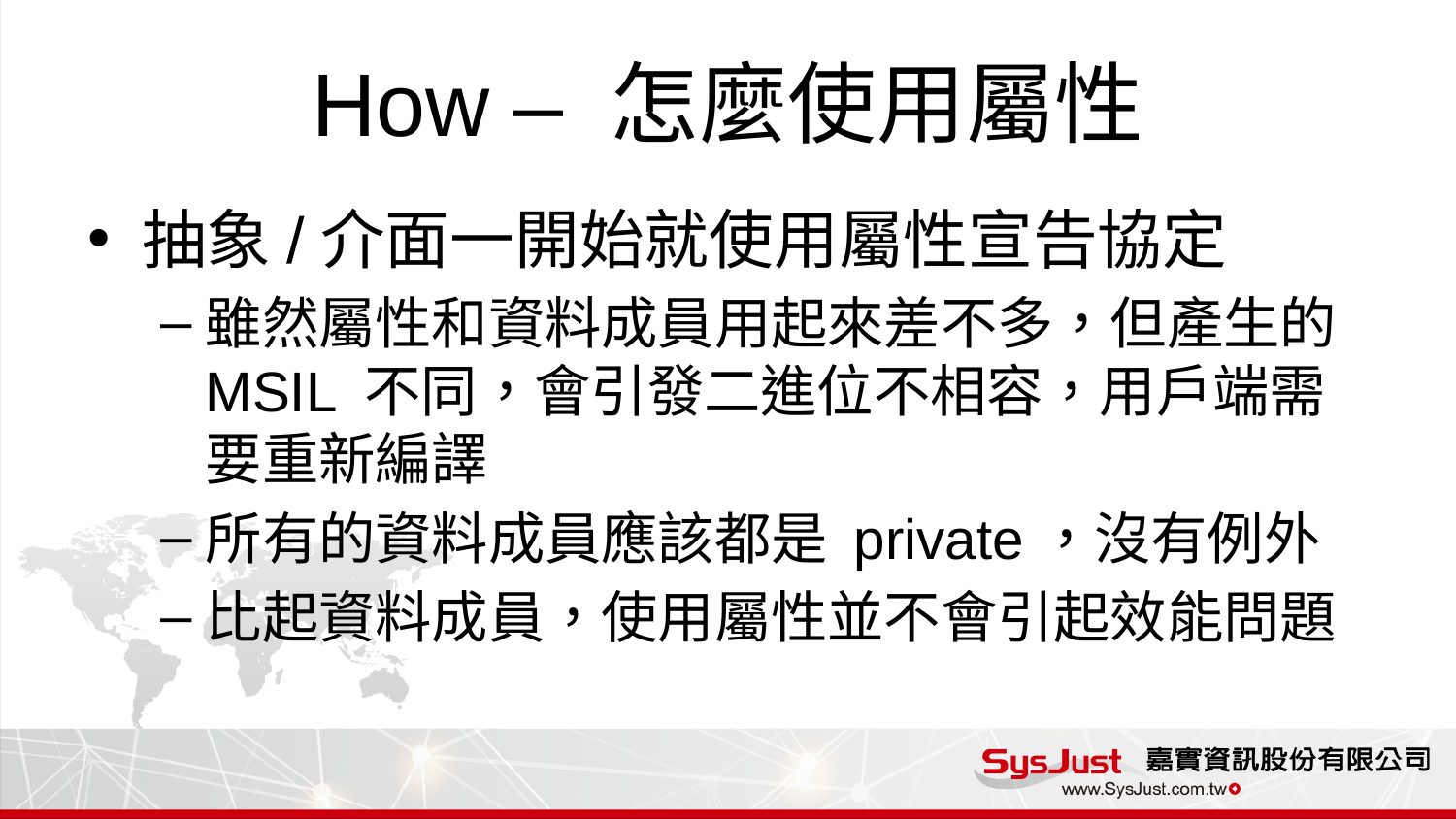

# How – 怎麼使用屬性
抽象/介面一開始就使用屬性宣告協定
雖然屬性和資料成員用起來差不多，但產生的 MSIL 不同，會引發二進位不相容，用戶端需要重新編譯
所有的資料成員應該都是 private，沒有例外
比起資料成員，使用屬性並不會引起效能問題